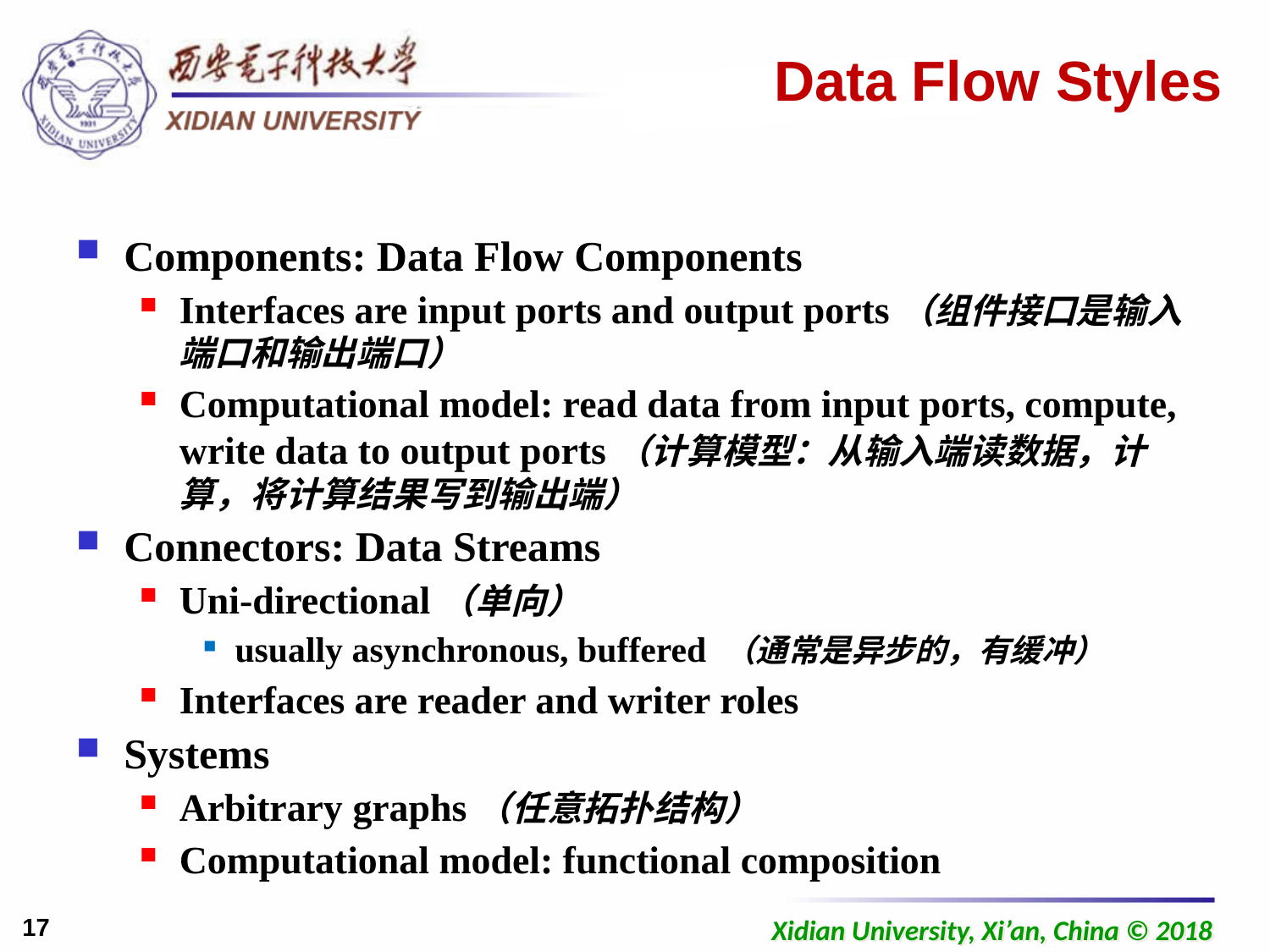

# Data Flow Styles
Components: Data Flow Components
Interfaces are input ports and output ports（组件接口是输入端口和输出端口）
Computational model: read data from input ports, compute, write data to output ports（计算模型：从输入端读数据，计算，将计算结果写到输出端）
Connectors: Data Streams
Uni-directional（单向）
usually asynchronous, buffered （通常是异步的，有缓冲）
Interfaces are reader and writer roles
Systems
Arbitrary graphs（任意拓扑结构）
Computational model: functional composition